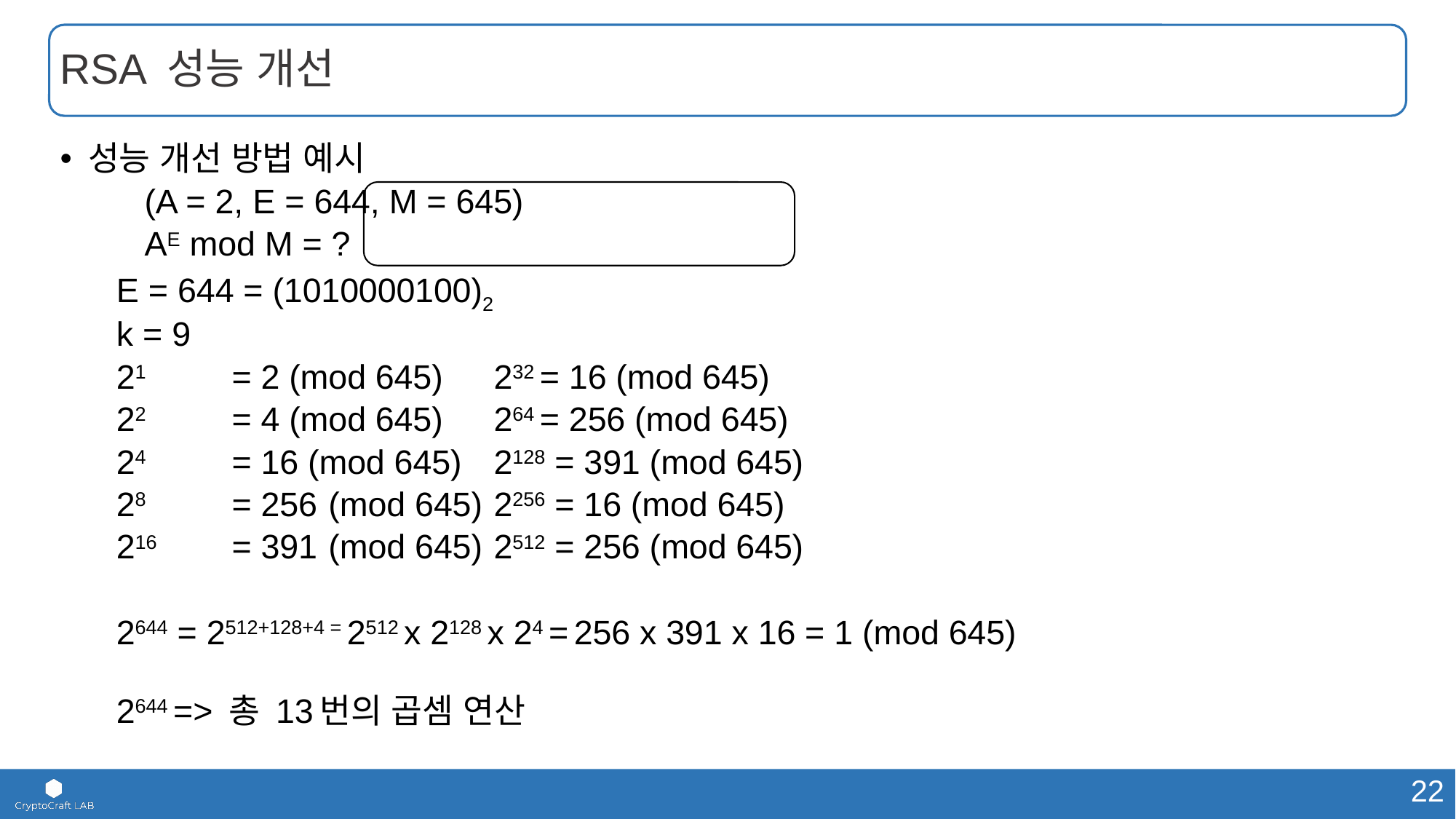

# RSA 성능 개선
성능 개선 방법 예시
				(A = 2, E = 644, M = 645)
					AE mod M = ?
E = 644 = (1010000100)2
k = 9
21	= 2 (mod 645)			232 = 16 (mod 645)
22	= 4 (mod 645)			264 = 256 (mod 645)
24	= 16 (mod 645)		2128 = 391 (mod 645)
28	= 256	 (mod 645)		2256 = 16 (mod 645)
216	= 391	 (mod 645)		2512 = 256 (mod 645)

2644 = 2512+128+4 = 2512 x 2128 x 24 = 256 x 391 x 16 = 1 (mod 645)
2644 => 총 13번의 곱셈 연산